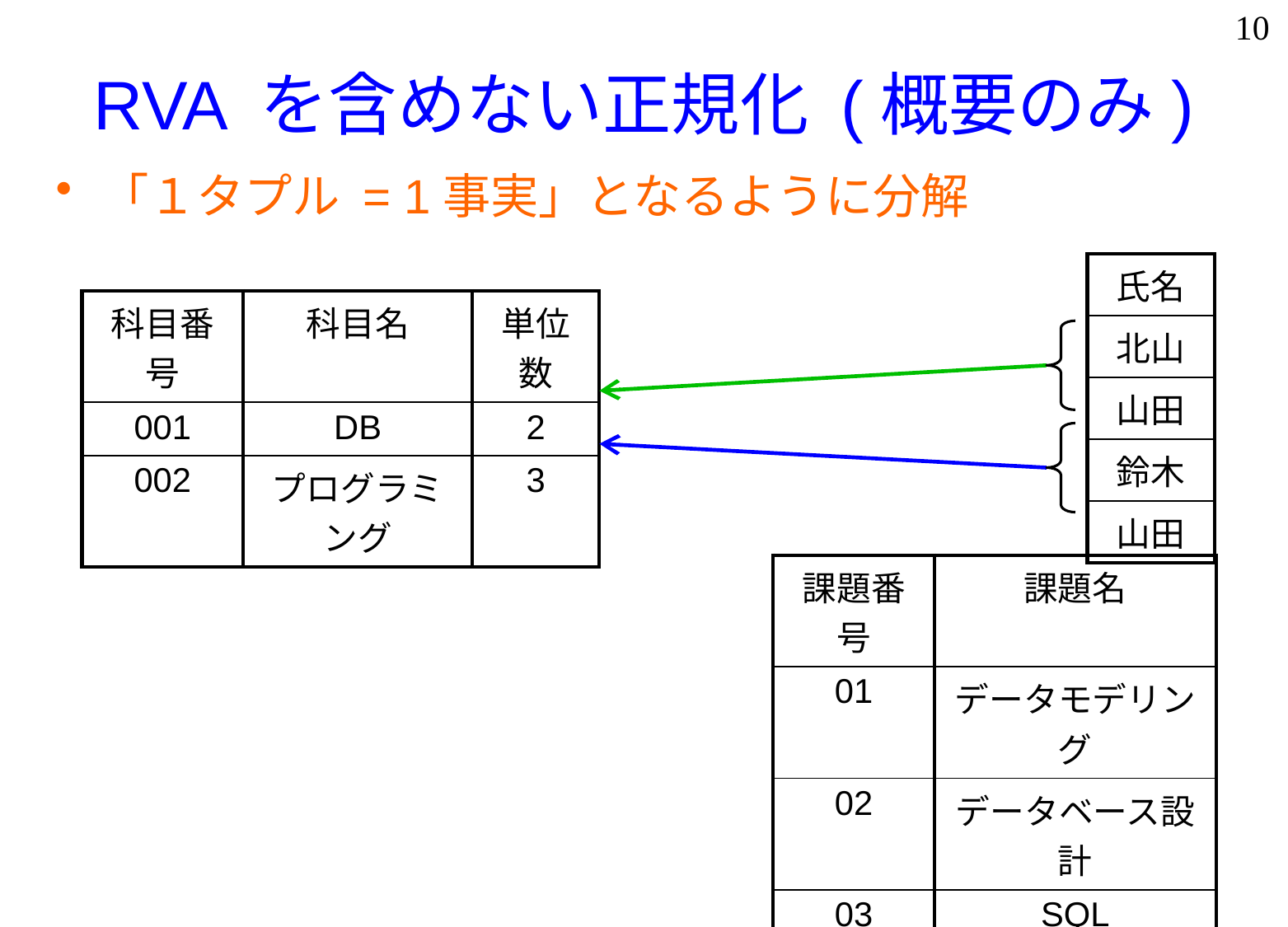

10
# RVA を含めない正規化 (概要のみ)
「１タプル = 1事実」となるように分解
| 氏名 |
| --- |
| 北山 |
| 山田 |
| 鈴木 |
| 山田 |
| 科目番号 | 科目名 | 単位数 |
| --- | --- | --- |
| 001 | DB | 2 |
| 002 | プログラミング | 3 |

| 課題番号 | 課題名 |
| --- | --- |
| 01 | データモデリング |
| 02 | データベース設計 |
| 03 | SQL |
| 01 | Cプログラミング |
| 02 | システムコール |